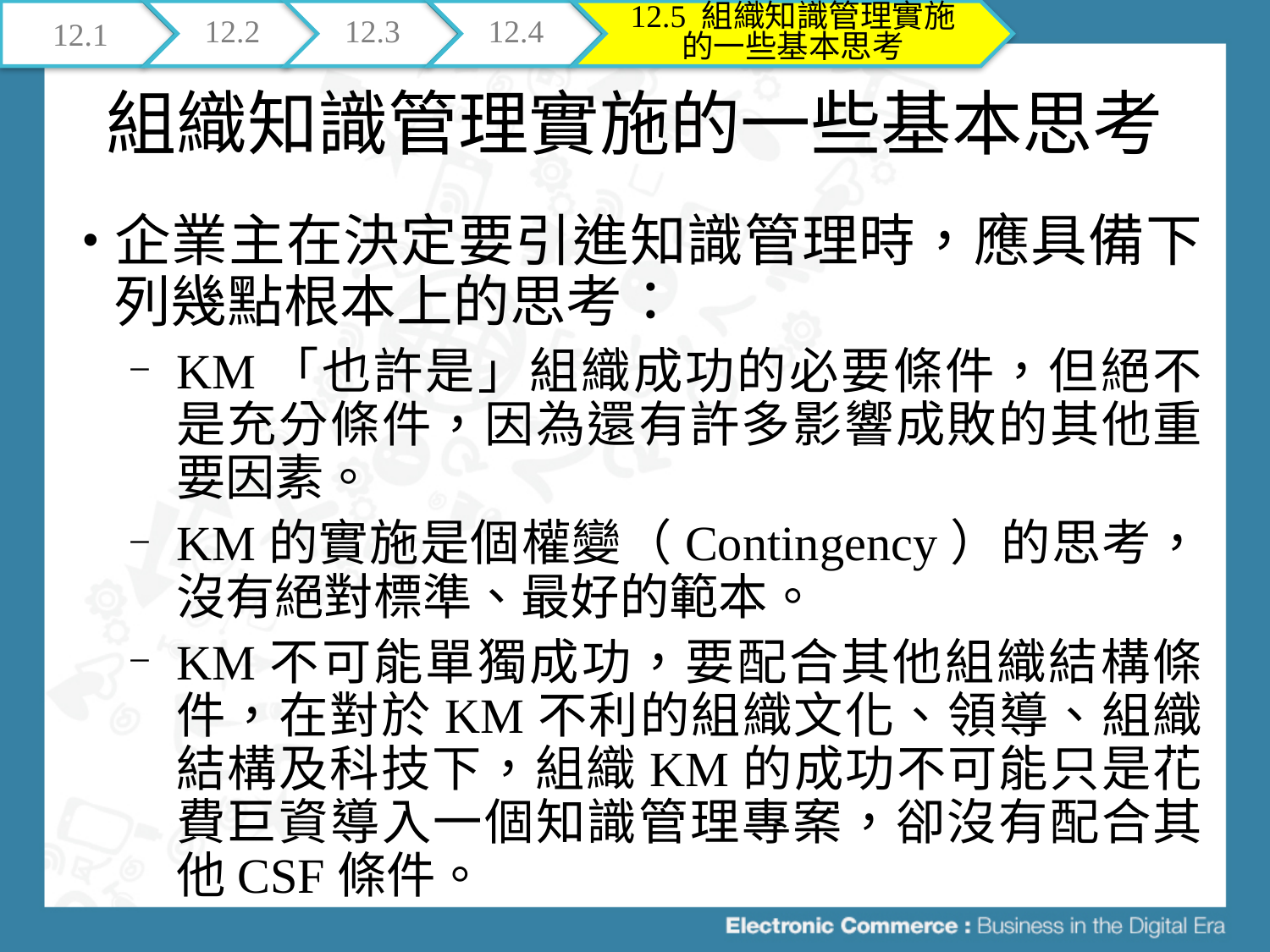

12.1
12.2
12.3
12.4
12.5 組織知識管理實施的一些基本思考
# 組織知識管理實施的一些基本思考
企業主在決定要引進知識管理時，應具備下列幾點根本上的思考：
KM「也許是」組織成功的必要條件，但絕不是充分條件，因為還有許多影響成敗的其他重要因素。
KM的實施是個權變（Contingency）的思考，沒有絕對標準、最好的範本。
KM不可能單獨成功，要配合其他組織結構條件，在對於KM不利的組織文化、領導、組織結構及科技下，組織KM的成功不可能只是花費巨資導入一個知識管理專案，卻沒有配合其他CSF條件。